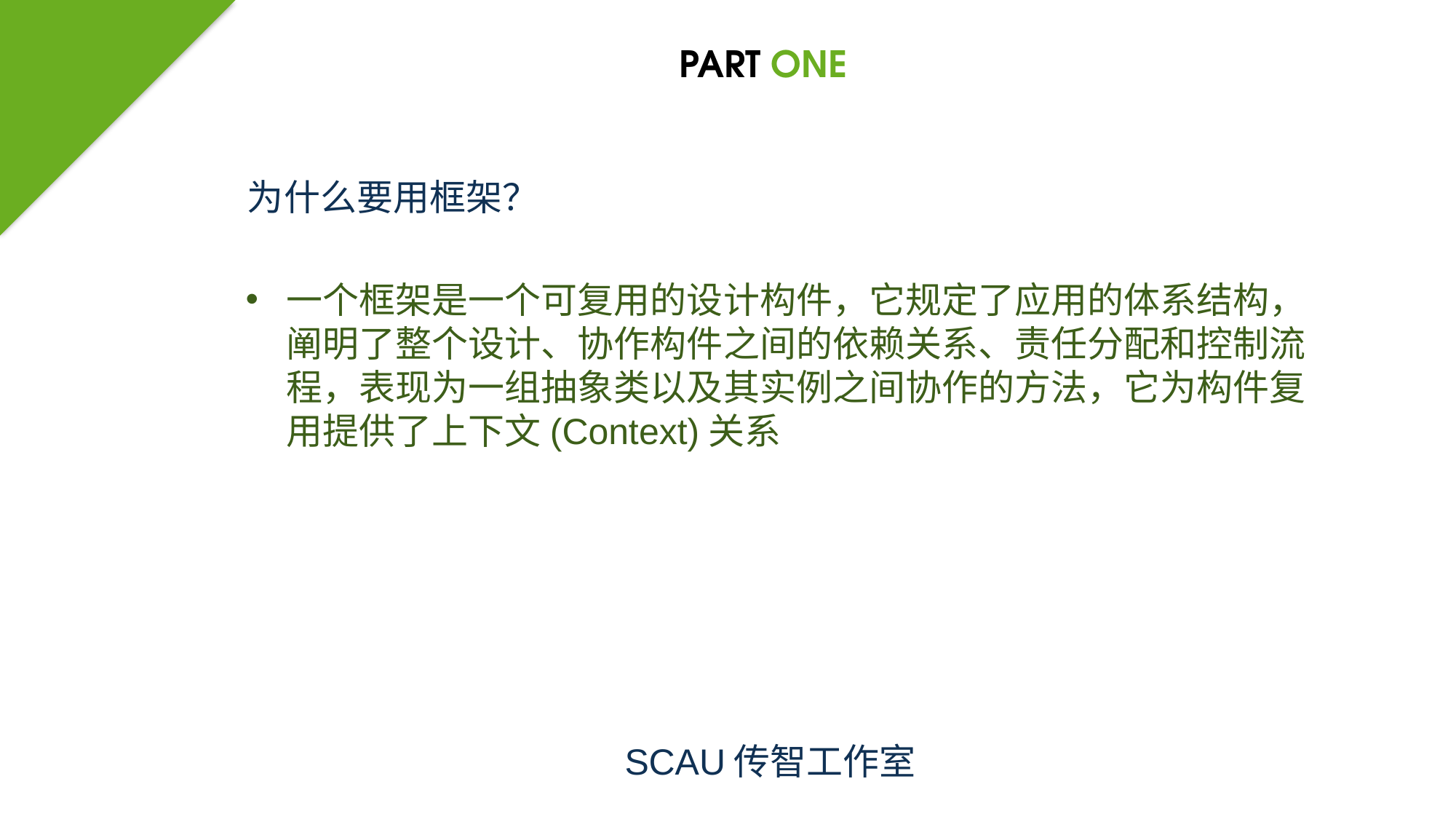

PART ONE
为什么要用框架？
一个框架是一个可复用的设计构件，它规定了应用的体系结构，阐明了整个设计、协作构件之间的依赖关系、责任分配和控制流程，表现为一组抽象类以及其实例之间协作的方法，它为构件复用提供了上下文(Context)关系
SCAU传智工作室